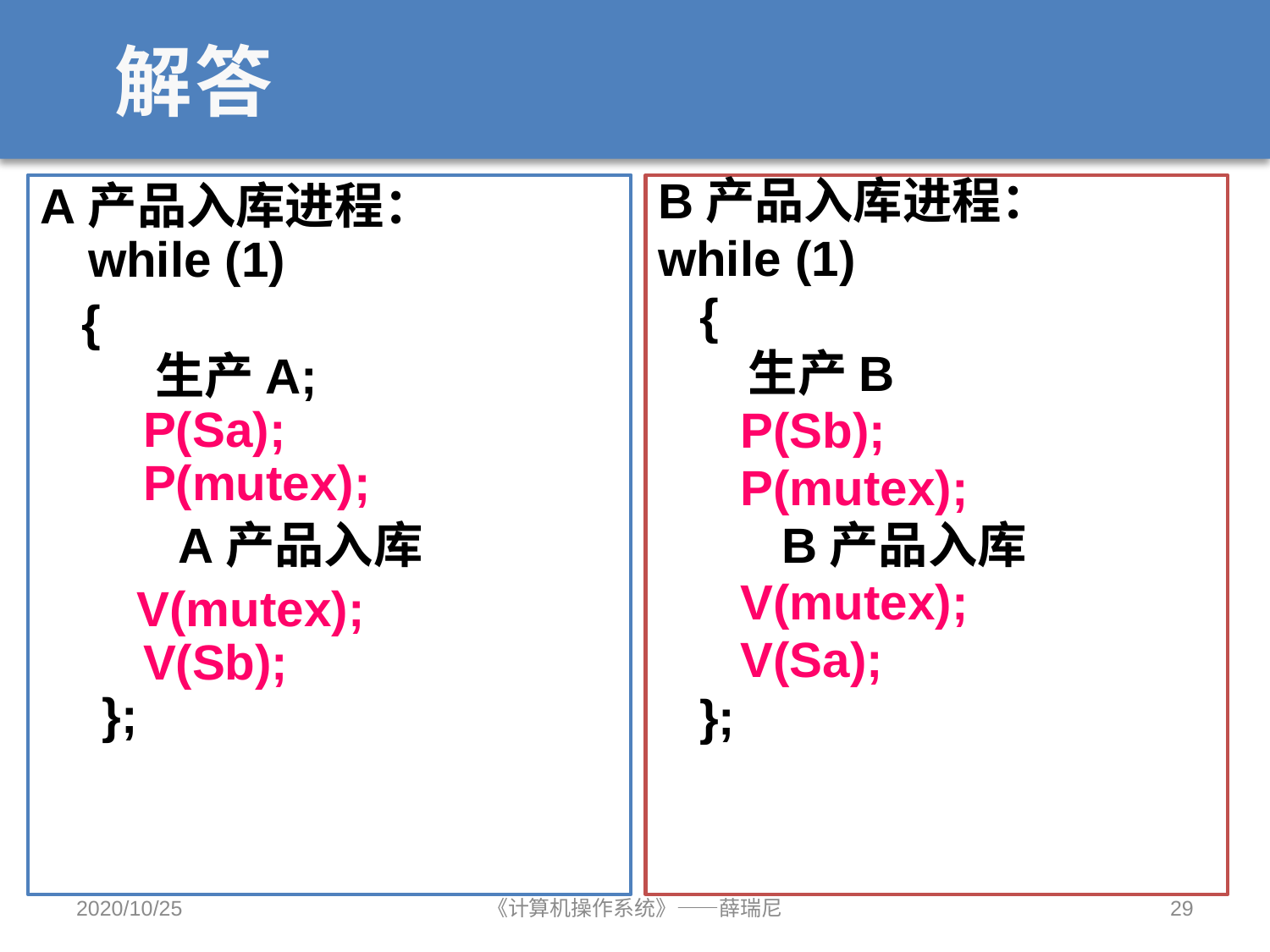

# 解答
A产品入库进程：
while (1)
   {
    生产A;
    P(Sa);
    P(mutex);
          A产品入库
       V(mutex);
    V(Sb);
 };
B产品入库进程：
while (1)
   {
       生产B
      P(Sb);
      P(mutex);
         B产品入库
      V(mutex);
      V(Sa);
   };
2020/10/25
《计算机操作系统》——薛瑞尼
29